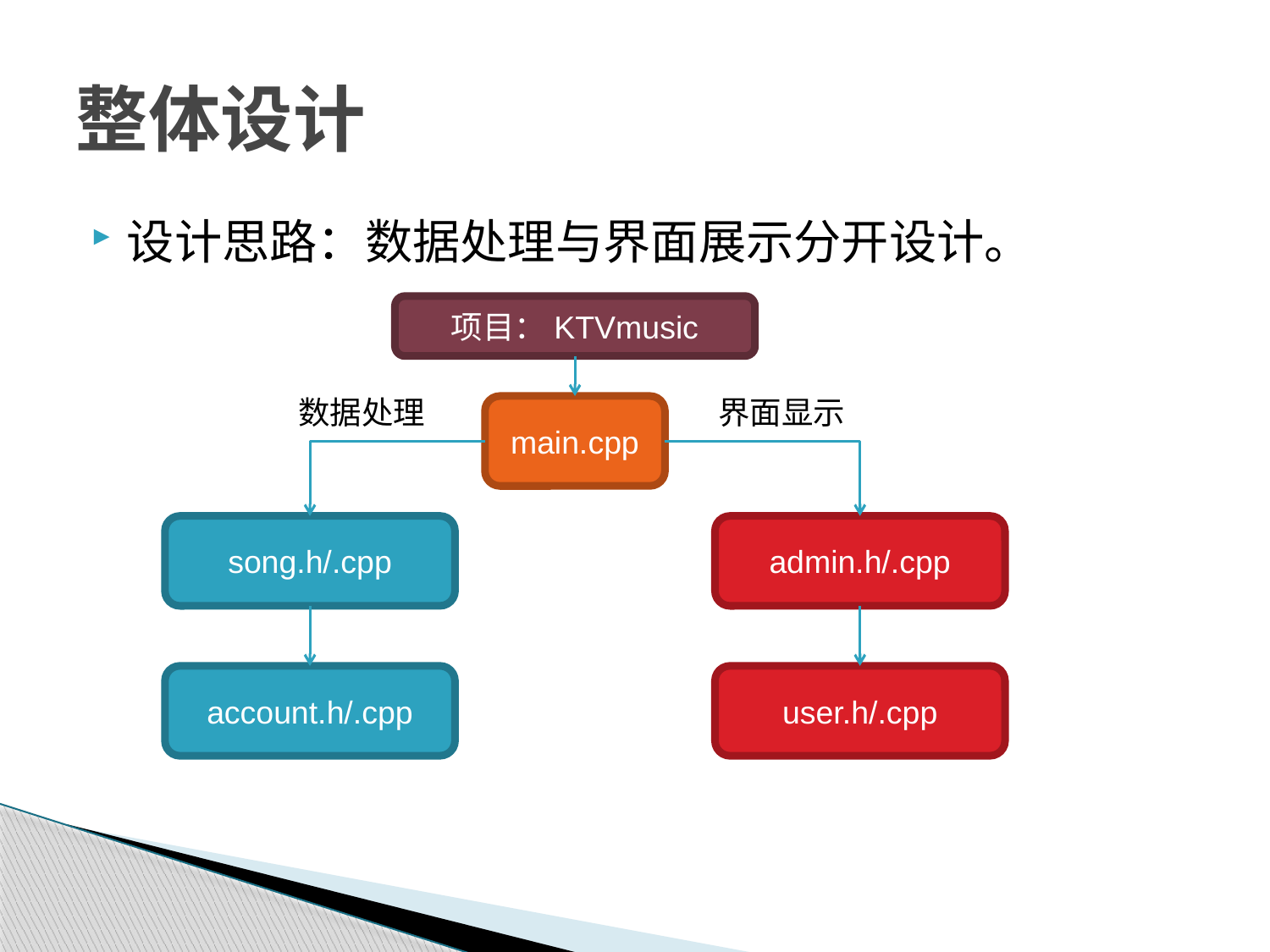

# 整体设计
设计思路：数据处理与界面展示分开设计。
项目：KTVmusic
数据处理
界面显示
main.cpp
song.h/.cpp
admin.h/.cpp
account.h/.cpp
user.h/.cpp